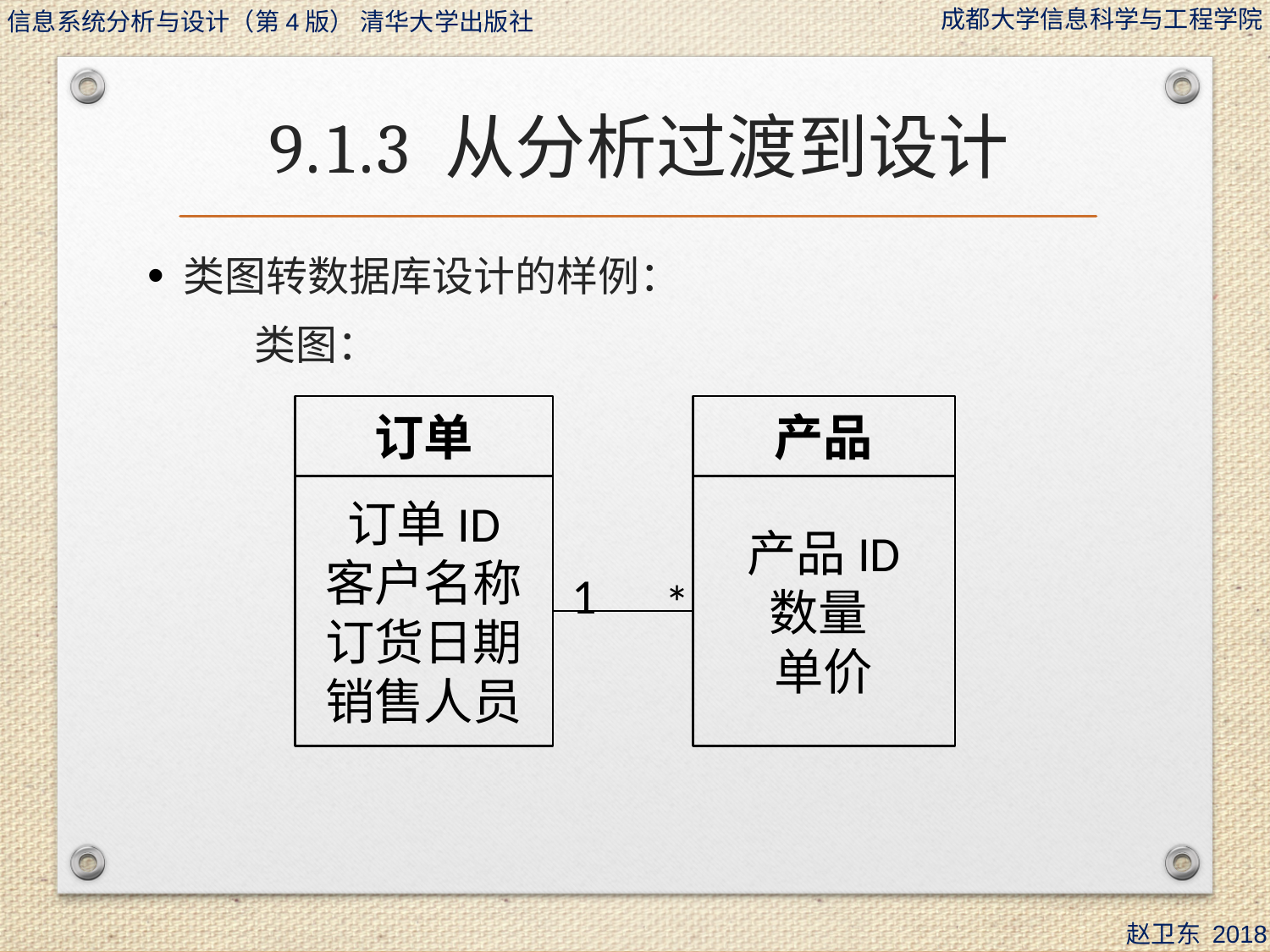

# 9.1.3 从分析过渡到设计
类图转数据库设计的样例：
		类图：
订单
产品
订单ID
客户名称
订货日期
销售人员
产品ID
数量
单价
1
*